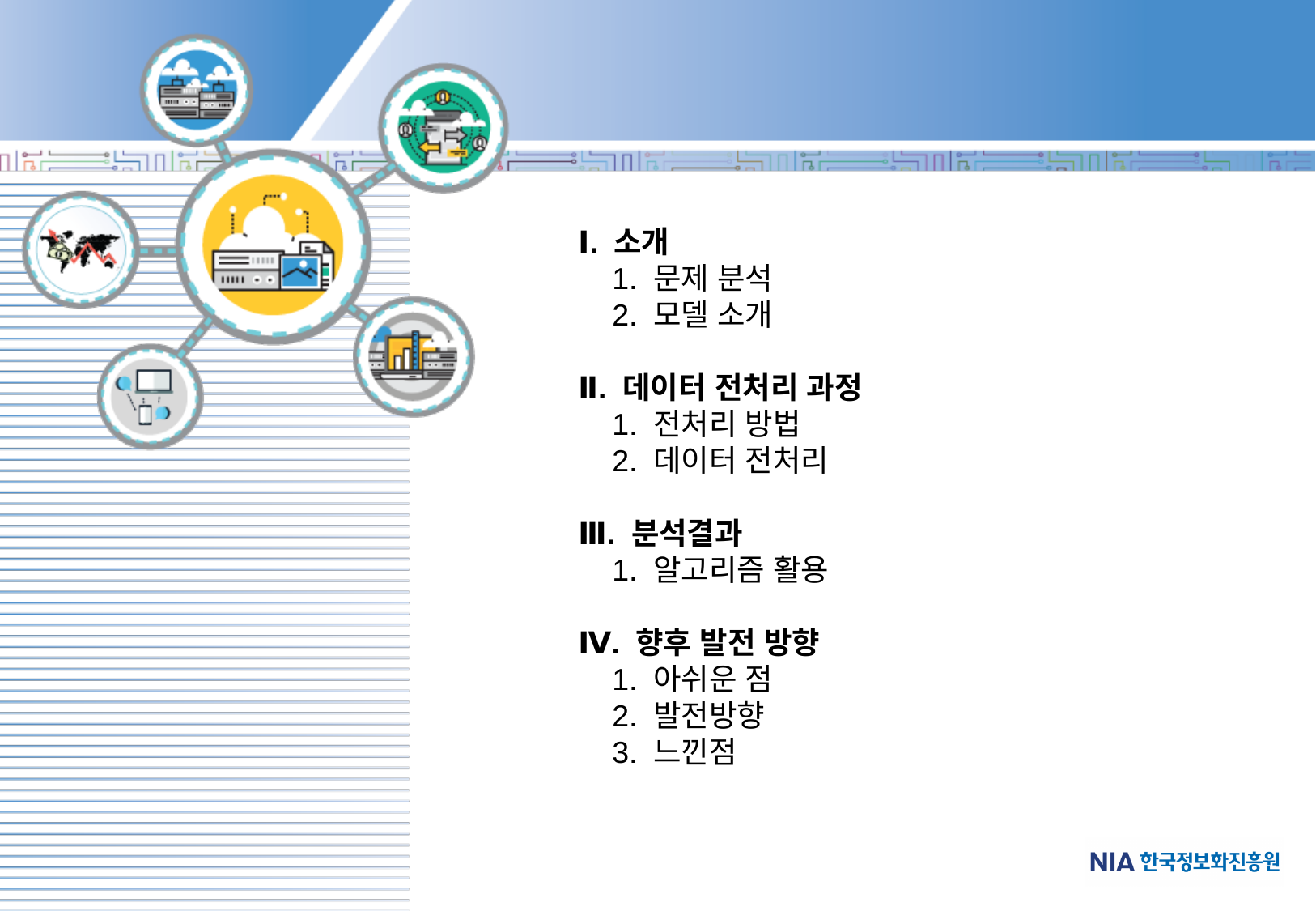

Ⅰ. 소개
    1. 문제 분석
    2. 모델 소개

Ⅱ. 데이터 전처리 과정
    1. 전처리 방법
    2. 데이터 전처리

Ⅲ. 분석결과
    1. 알고리즘 활용

Ⅳ. 향후 발전 방향
    1. 아쉬운 점
    2. 발전방향
    3. 느낀점